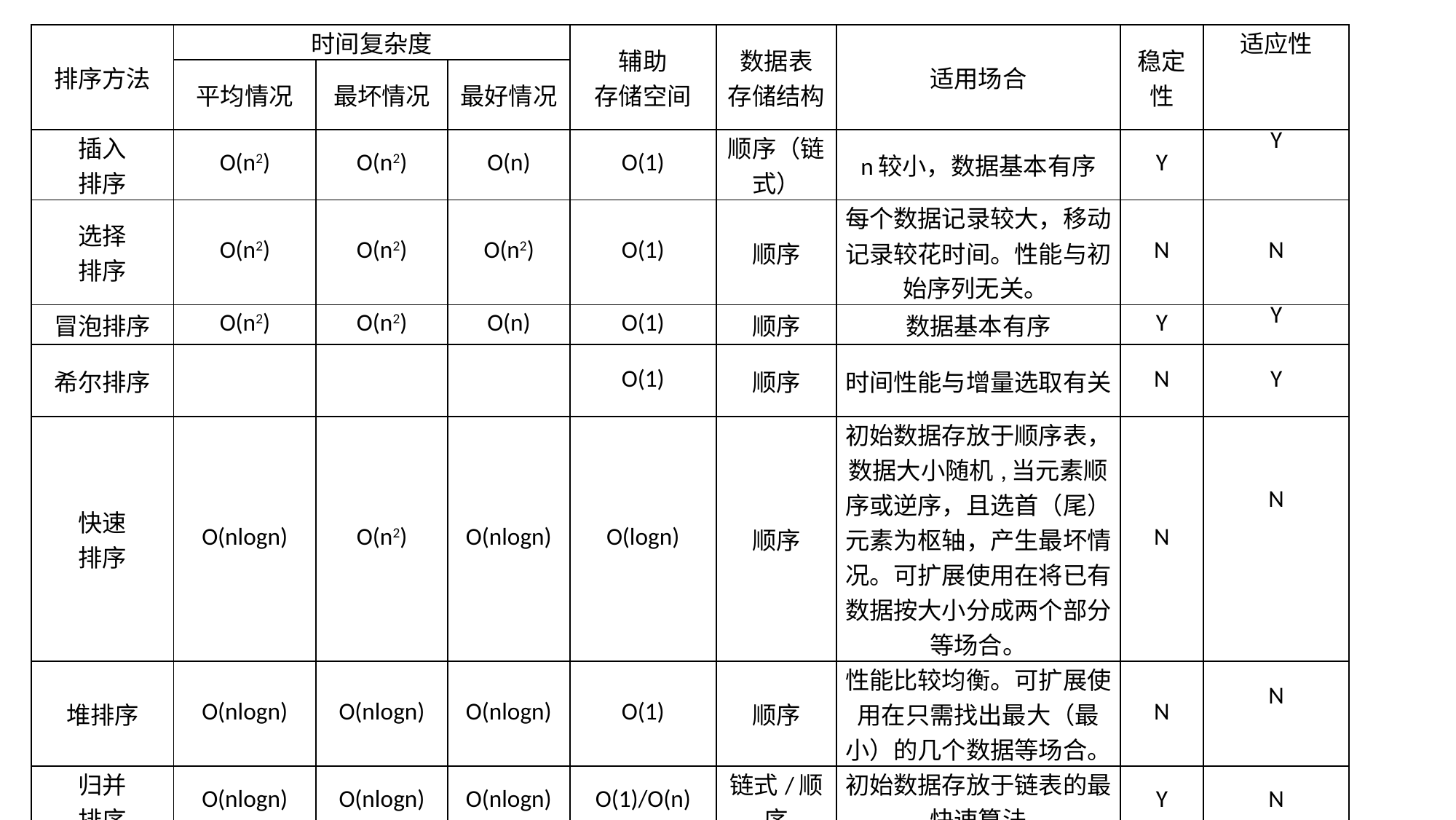

| 排序方法 | 时间复杂度 |  |  | 辅助 存储空间 | 数据表 存储结构 | 适用场合 | 稳定性 | 适应性 |
| --- | --- | --- | --- | --- | --- | --- | --- | --- |
|  | 平均情况 | 最坏情况 | 最好情况 |  |  |  |  |  |
| 插入 排序 | O(n2) | O(n2) | O(n) | O(1) | 顺序（链式） | n较小，数据基本有序 | Y | Y |
| 选择 排序 | O(n2) | O(n2) | O(n2) | O(1) | 顺序 | 每个数据记录较大，移动记录较花时间。性能与初始序列无关。 | N | N |
| 冒泡排序 | O(n2) | O(n2) | O(n) | O(1) | 顺序 | 数据基本有序 | Y | Y |
| 希尔排序 |  |  |  | O(1) | 顺序 | 时间性能与增量选取有关 | N | Y |
| 快速 排序 | O(nlogn) | O(n2) | O(nlogn) | O(logn) | 顺序 | 初始数据存放于顺序表，数据大小随机,当元素顺序或逆序，且选首（尾）元素为枢轴，产生最坏情况。可扩展使用在将已有数据按大小分成两个部分等场合。 | N | N |
| 堆排序 | O(nlogn) | O(nlogn) | O(nlogn) | O(1) | 顺序 | 性能比较均衡。可扩展使用在只需找出最大（最小）的几个数据等场合。 | N | N |
| 归并 排序 | O(nlogn) | O(nlogn) | O(nlogn) | O(1)/O(n) | 链式/顺序 | 初始数据存放于链表的最快速算法 | Y | N |
| 基数排序 | O(d(n+r)) | O(d(n+r) | O(d(n+r) | O(r) | 链式 | 关键字的长度基本相同，如位数相同的若干正整数或字符串的排序 | Y | N |